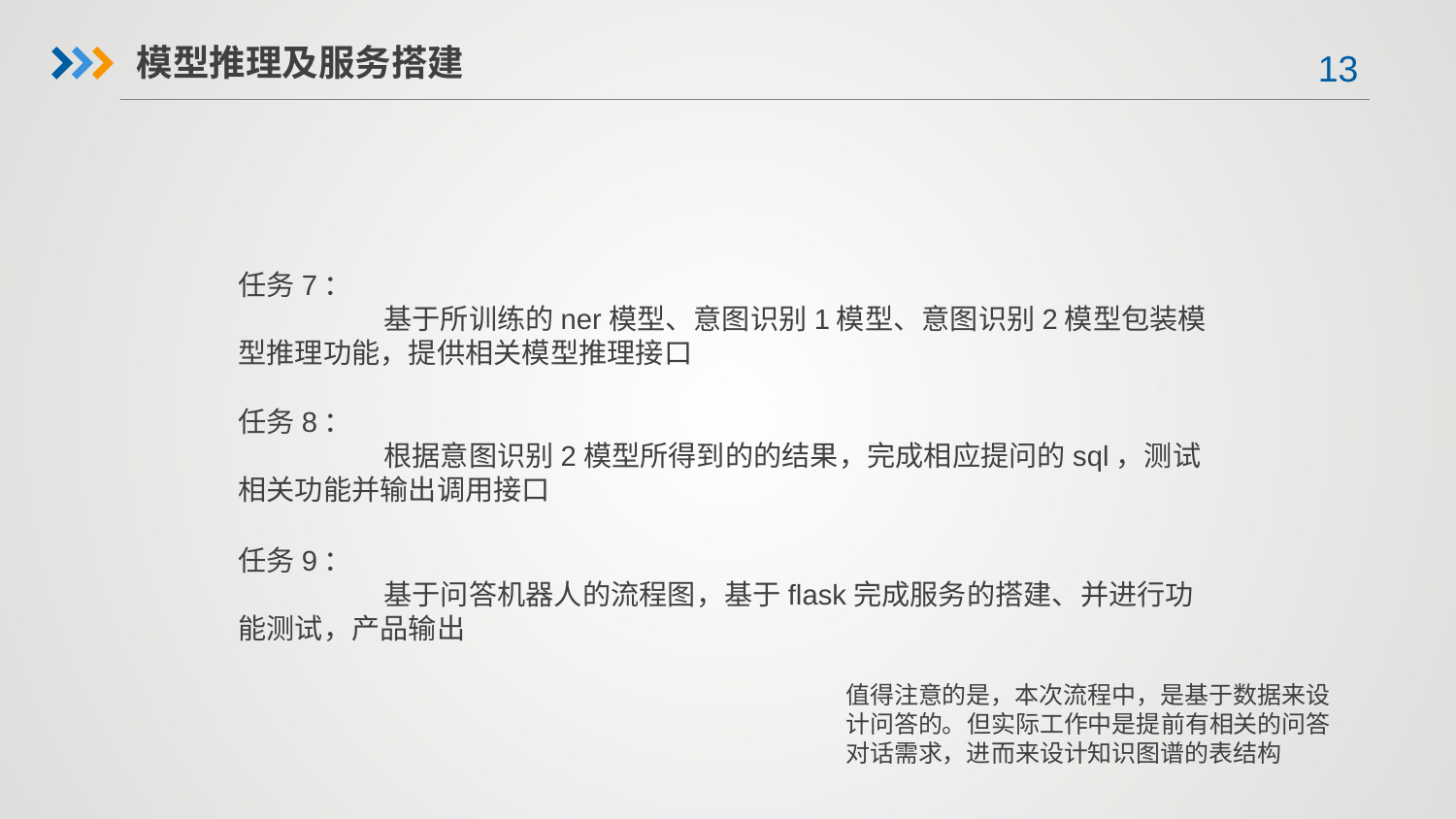

模型推理及服务搭建
任务7：
	基于所训练的ner模型、意图识别1模型、意图识别2模型包装模型推理功能，提供相关模型推理接口
任务8：
	根据意图识别2模型所得到的的结果，完成相应提问的sql，测试相关功能并输出调用接口
任务9：
	基于问答机器人的流程图，基于flask完成服务的搭建、并进行功能测试，产品输出
值得注意的是，本次流程中，是基于数据来设计问答的。但实际工作中是提前有相关的问答对话需求，进而来设计知识图谱的表结构